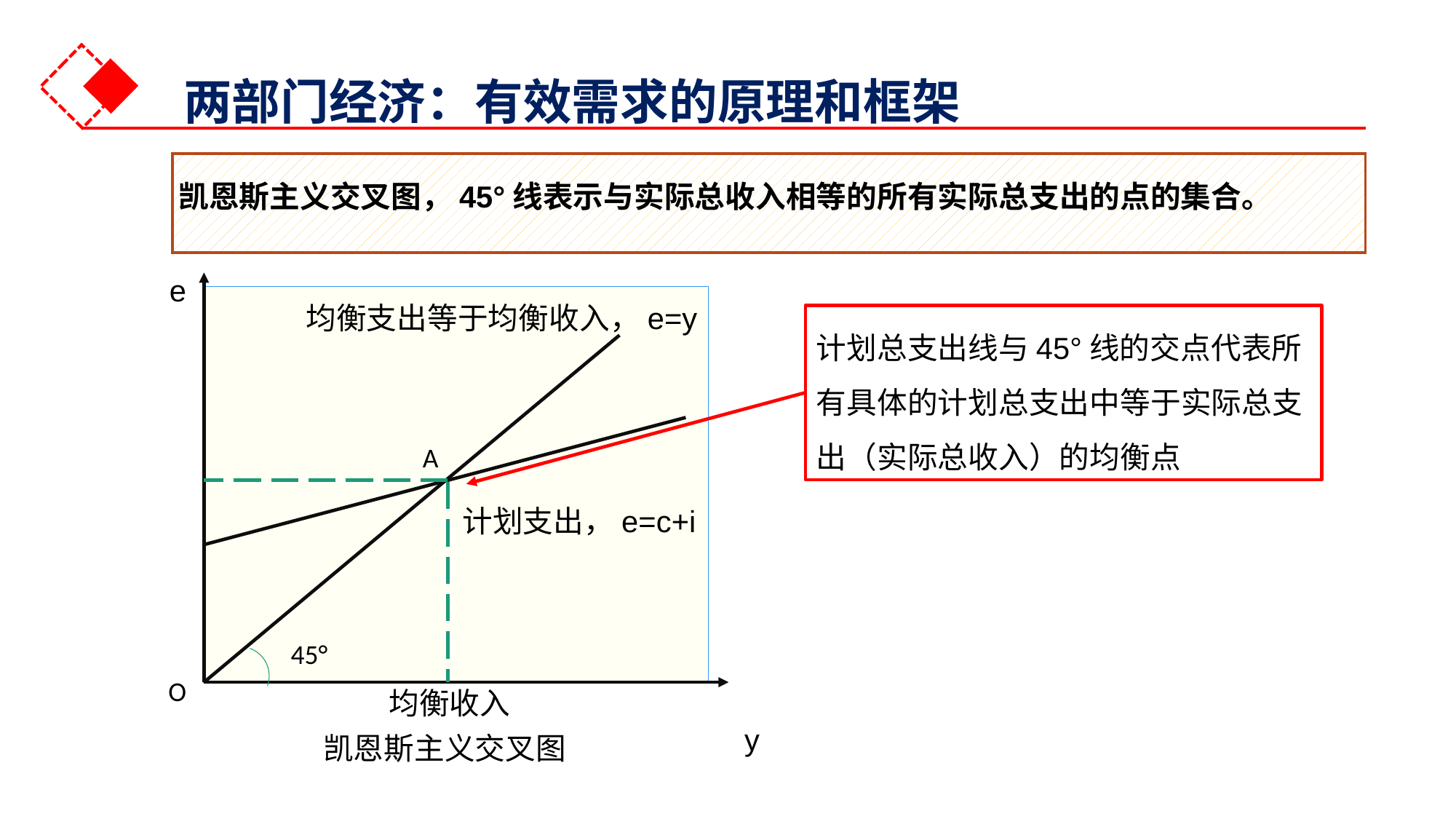

两部门经济：有效需求的原理和框架

凯恩斯主义交叉图，45°线表示与实际总收入相等的所有实际总支出的点的集合。
e

均衡支出等于均衡收入，e=y
计划总支出线与45°线的交点代表所有具体的计划总支出中等于实际总支出（实际总收入）的均衡点
A
计划支出，e=c+i
45°

O
均衡收入
y
凯恩斯主义交叉图